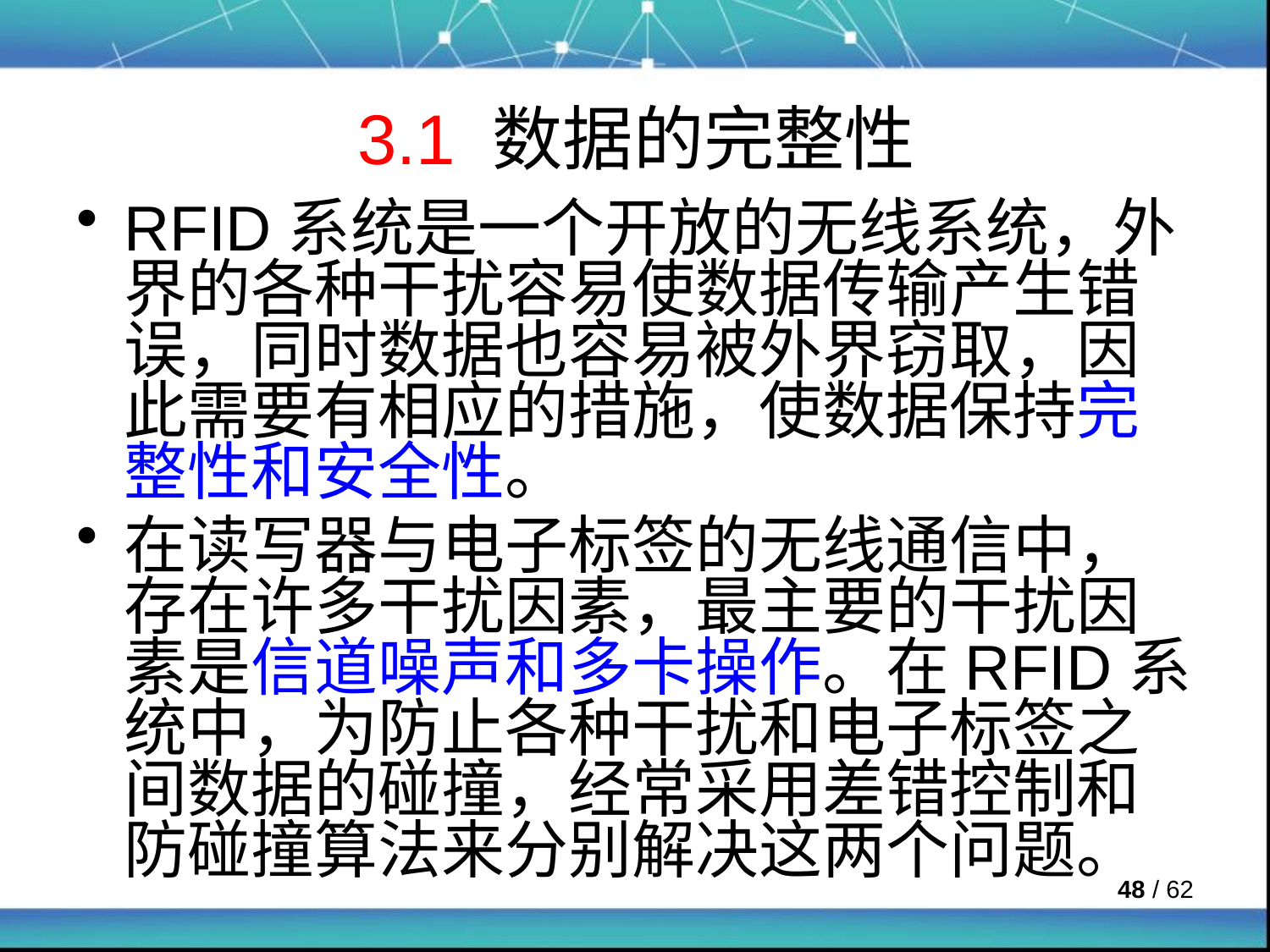

# 3.1 数据的完整性
RFID系统是一个开放的无线系统，外界的各种干扰容易使数据传输产生错误，同时数据也容易被外界窃取，因此需要有相应的措施，使数据保持完整性和安全性。
在读写器与电子标签的无线通信中，存在许多干扰因素，最主要的干扰因素是信道噪声和多卡操作。在RFID系统中，为防止各种干扰和电子标签之间数据的碰撞，经常采用差错控制和防碰撞算法来分别解决这两个问题。
48 / 62